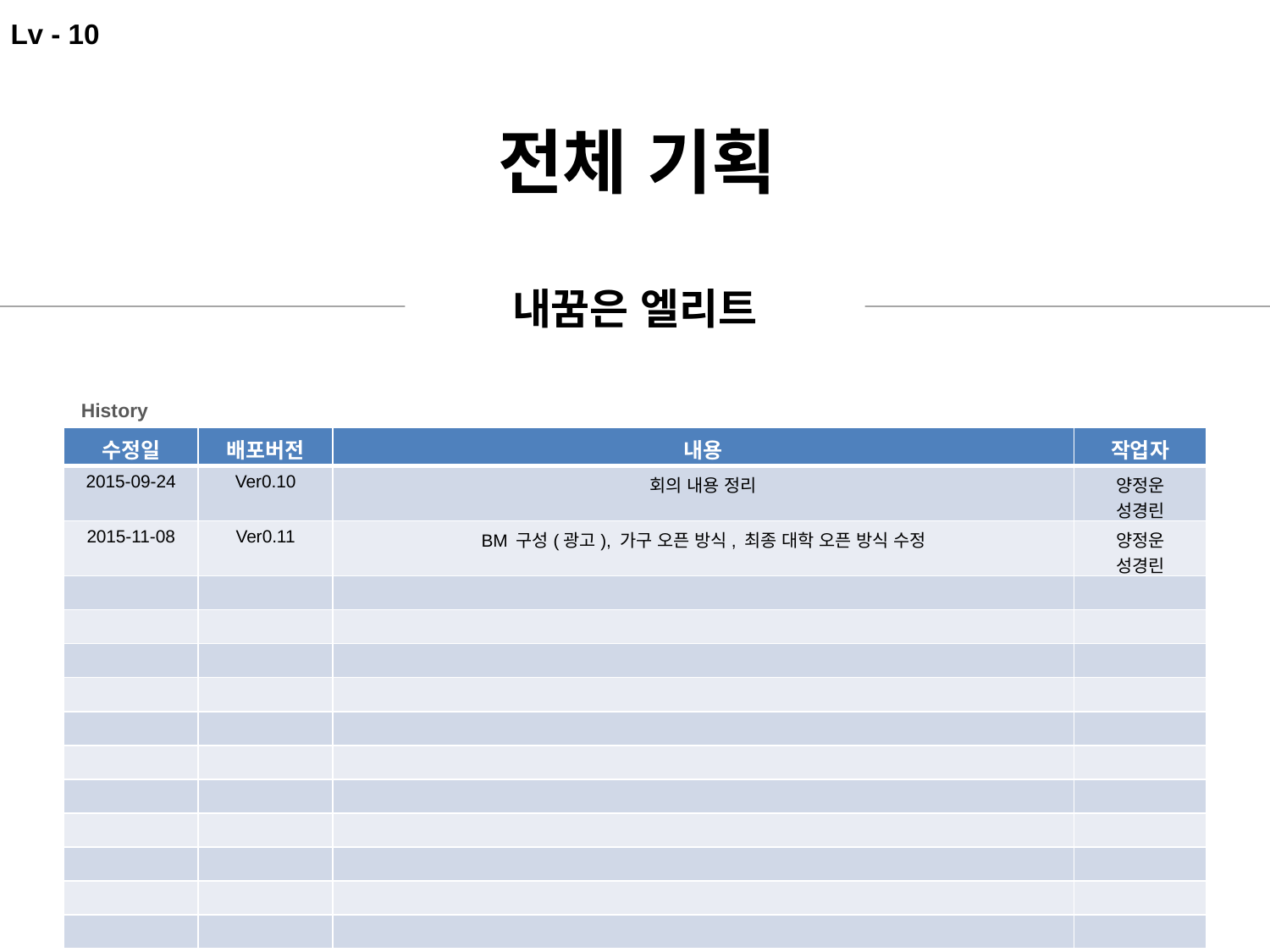

Lv - 10
전체 기획
내꿈은 엘리트
History
| 수정일 | 배포버전 | 내용 | 작업자 |
| --- | --- | --- | --- |
| 2015-09-24 | Ver0.10 | 회의 내용 정리 | 양정운 성경린 |
| 2015-11-08 | Ver0.11 | BM 구성(광고), 가구 오픈 방식, 최종 대학 오픈 방식 수정 | 양정운 성경린 |
|  |  |  |  |
|  |  |  |  |
|  |  |  |  |
|  |  |  |  |
|  |  |  |  |
|  |  |  |  |
|  |  |  |  |
|  |  |  |  |
|  |  |  |  |
|  |  |  |  |
|  |  |  |  |